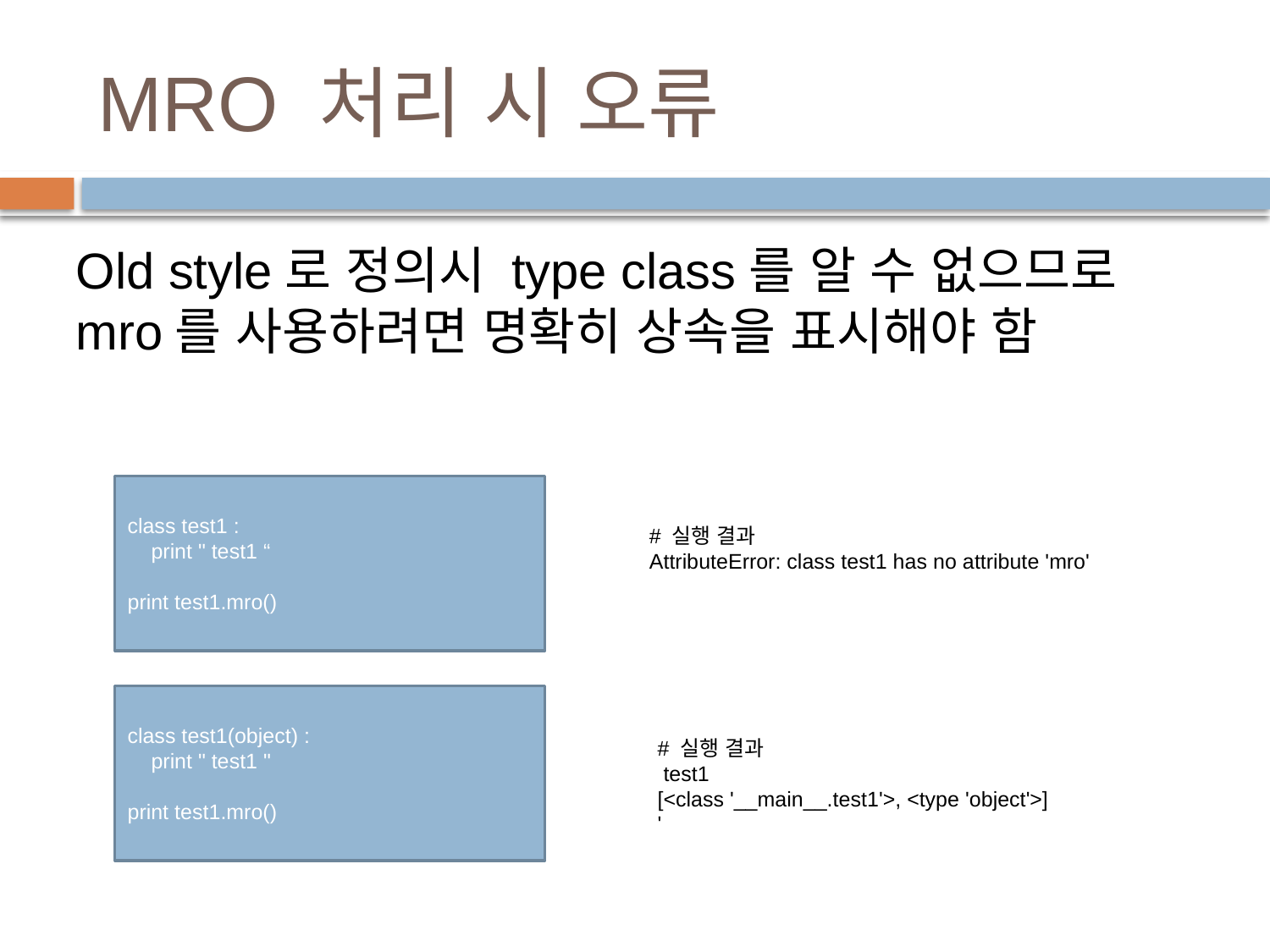

# MRO 처리 시 오류
Old style로 정의시 type class를 알 수 없으므로 mro를 사용하려면 명확히 상속을 표시해야 함
class test1 :
    print " test1 “

print test1.mro()
# 실행 결과
AttributeError: class test1 has no attribute 'mro'
class test1(object) :
    print " test1 "

print test1.mro()
# 실행 결과
 test1
[<class '__main__.test1'>, <type 'object'>]
'